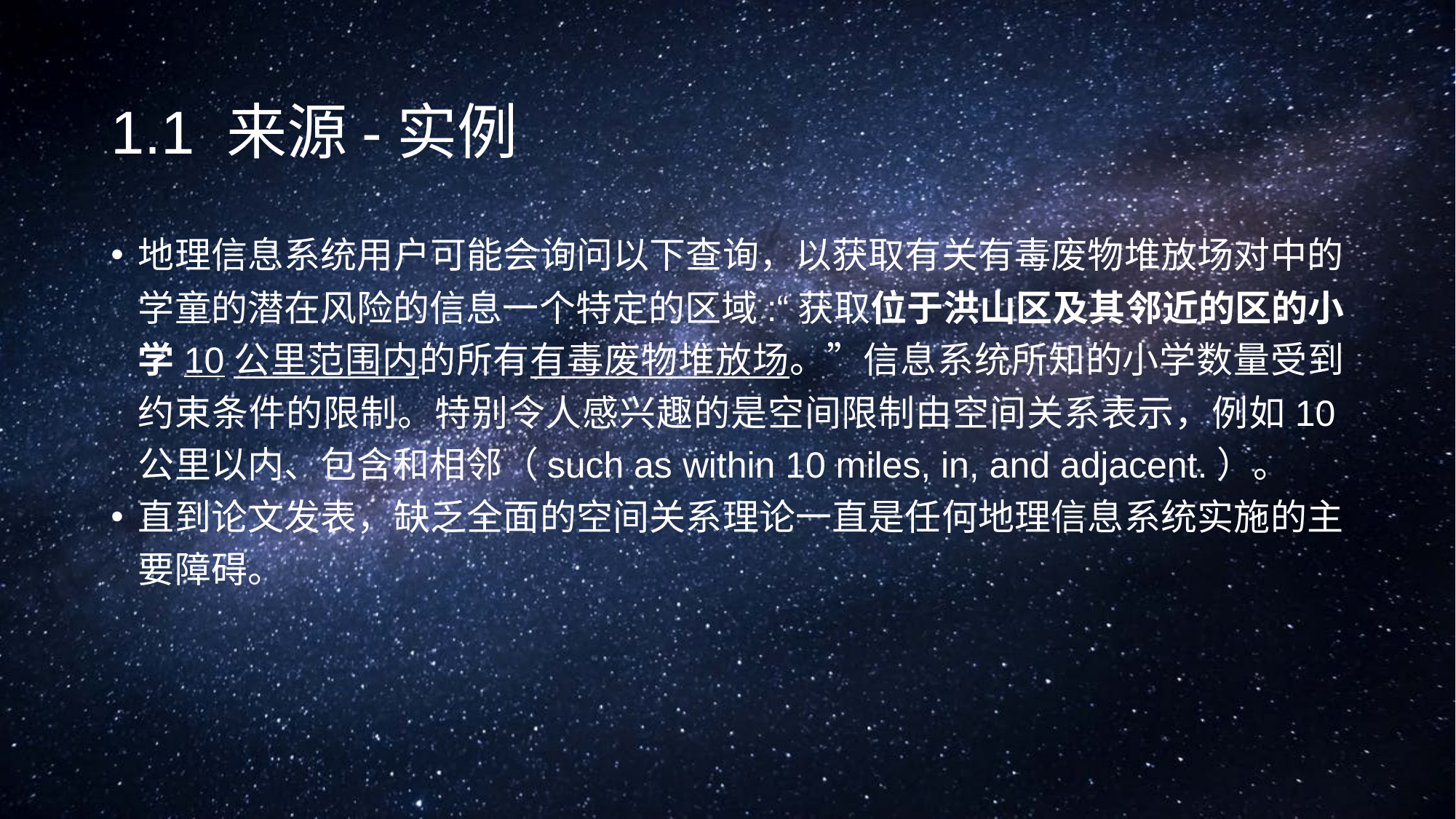

# 1.1 来源-实例
地理信息系统用户可能会询问以下查询，以获取有关有毒废物堆放场对中的学童的潜在风险的信息一个特定的区域:“获取位于洪山区及其邻近的区的小学10公里范围内的所有有毒废物堆放场。”信息系统所知的小学数量受到约束条件的限制。特别令人感兴趣的是空间限制由空间关系表示，例如10公里以内、包含和相邻（such as within 10 miles, in, and adjacent.）。
直到论文发表，缺乏全面的空间关系理论一直是任何地理信息系统实施的主要障碍。